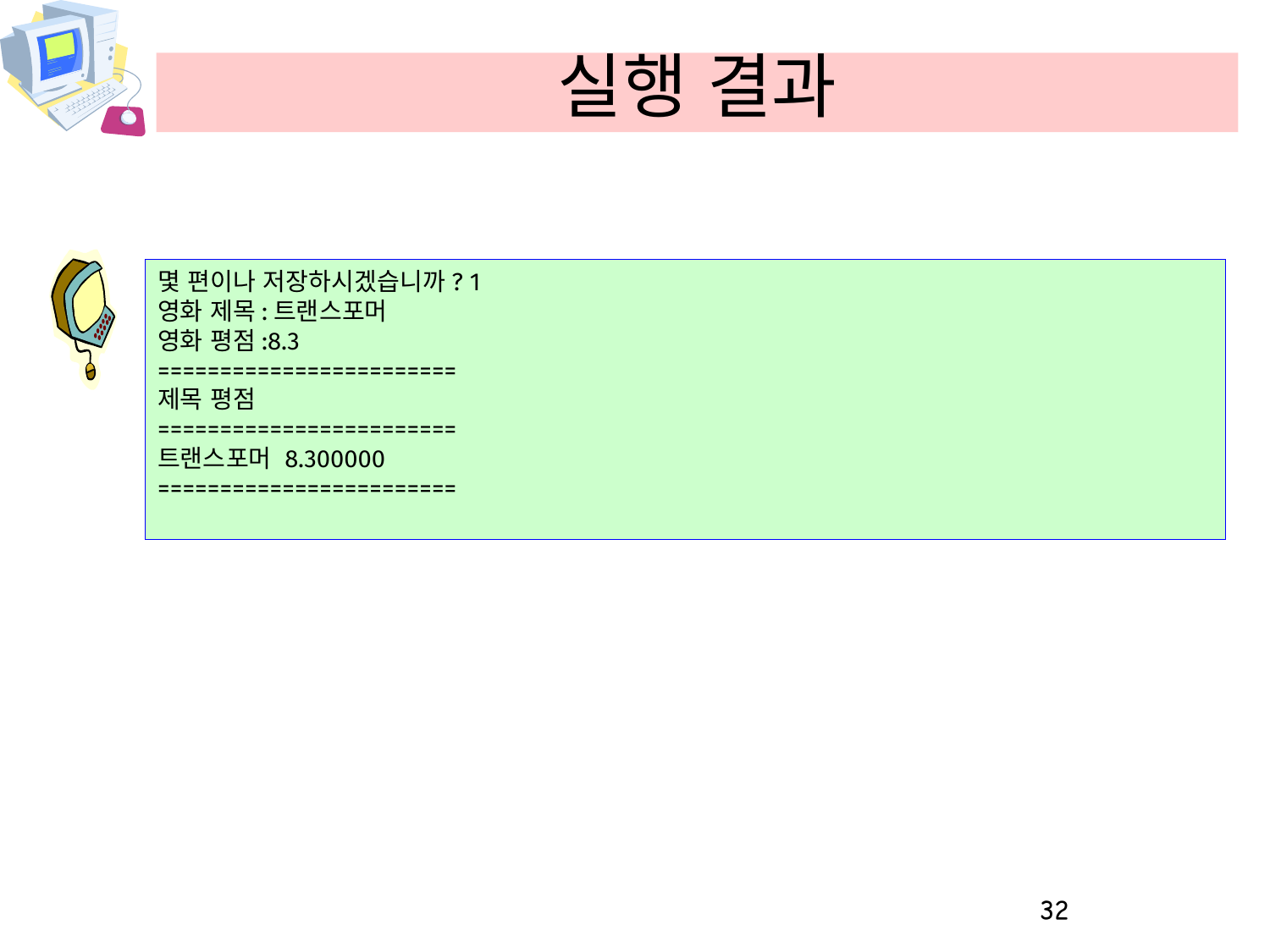

# 실행 결과

몇 편이나 저장하시겠습니까? 1
영화 제목:트랜스포머
영화 평점:8.3
========================
제목 평점
========================
트랜스포머 8.300000
========================
32